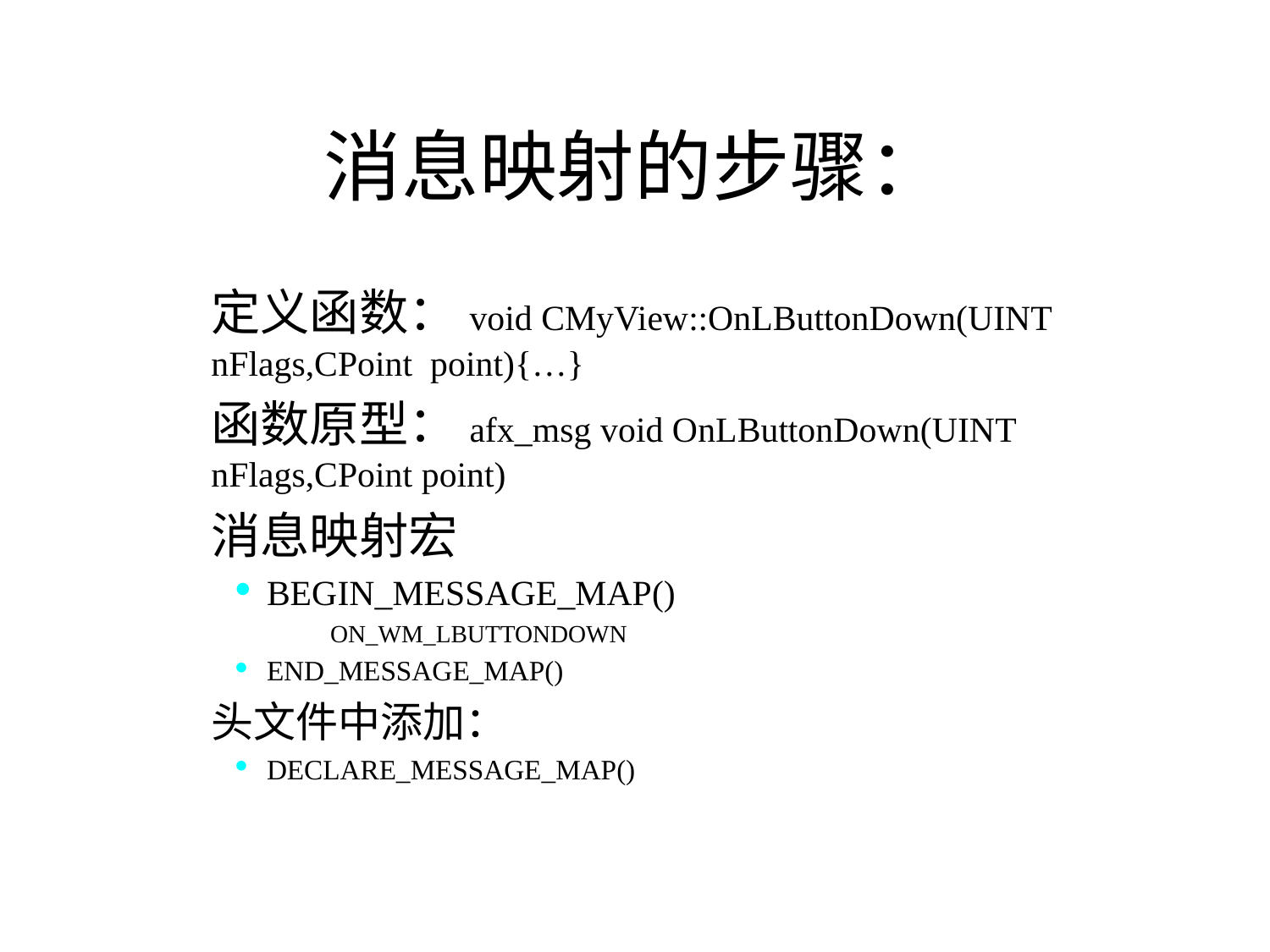

# 消息映射的步骤：
定义函数：void CMyView::OnLButtonDown(UINT nFlags,CPoint  point){…}
函数原型：afx_msg void OnLButtonDown(UINT nFlags,CPoint point)
消息映射宏
BEGIN_MESSAGE_MAP()
ON_WM_LBUTTONDOWN
END_MESSAGE_MAP()
头文件中添加：
DECLARE_MESSAGE_MAP()
32